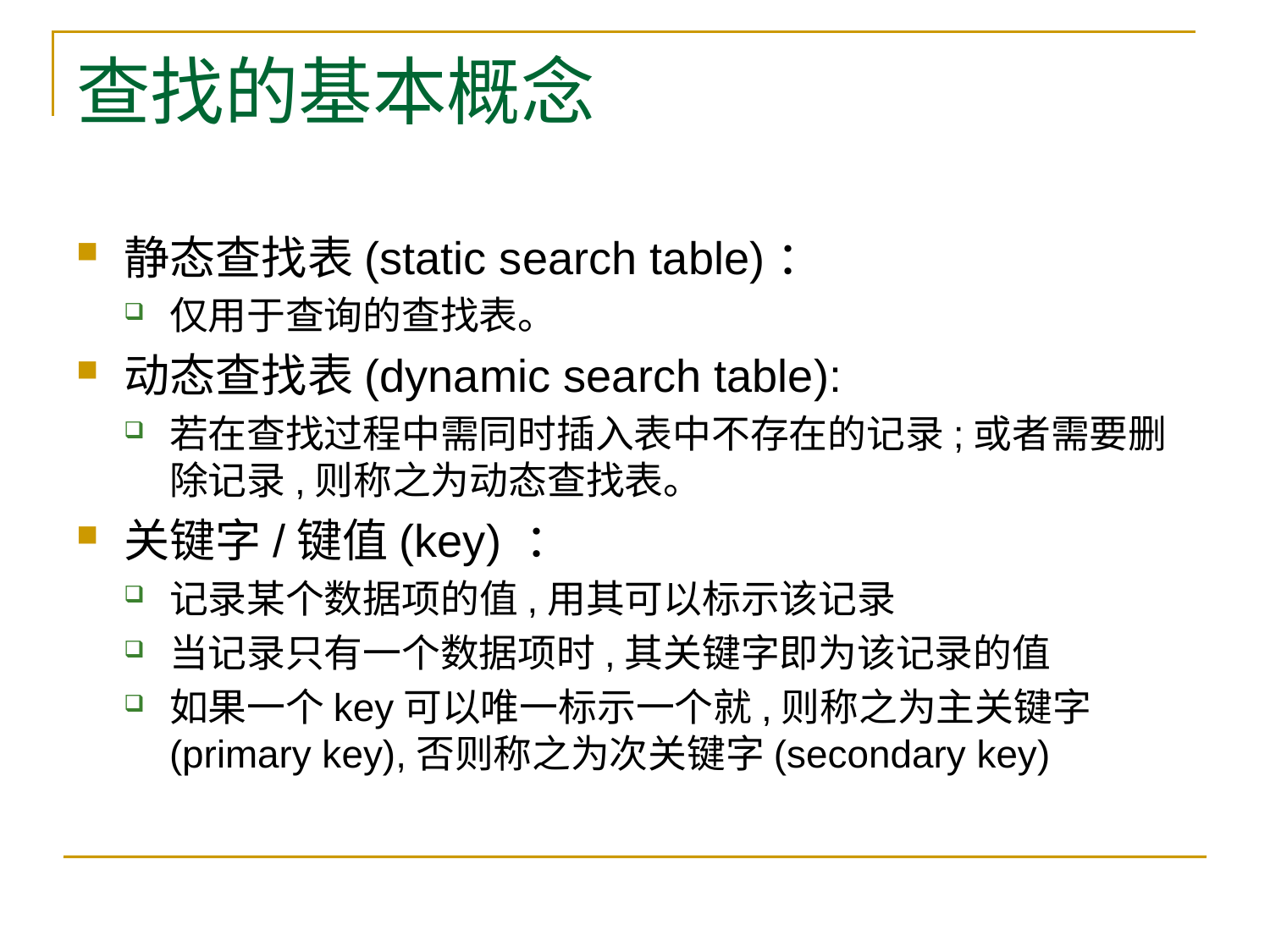

# 查找的基本概念
静态查找表(static search table)：
仅用于查询的查找表。
动态查找表(dynamic search table):
若在查找过程中需同时插入表中不存在的记录;或者需要删除记录,则称之为动态查找表。
关键字/键值(key) ：
记录某个数据项的值,用其可以标示该记录
当记录只有一个数据项时,其关键字即为该记录的值
如果一个key可以唯一标示一个就,则称之为主关键字(primary key),否则称之为次关键字(secondary key)